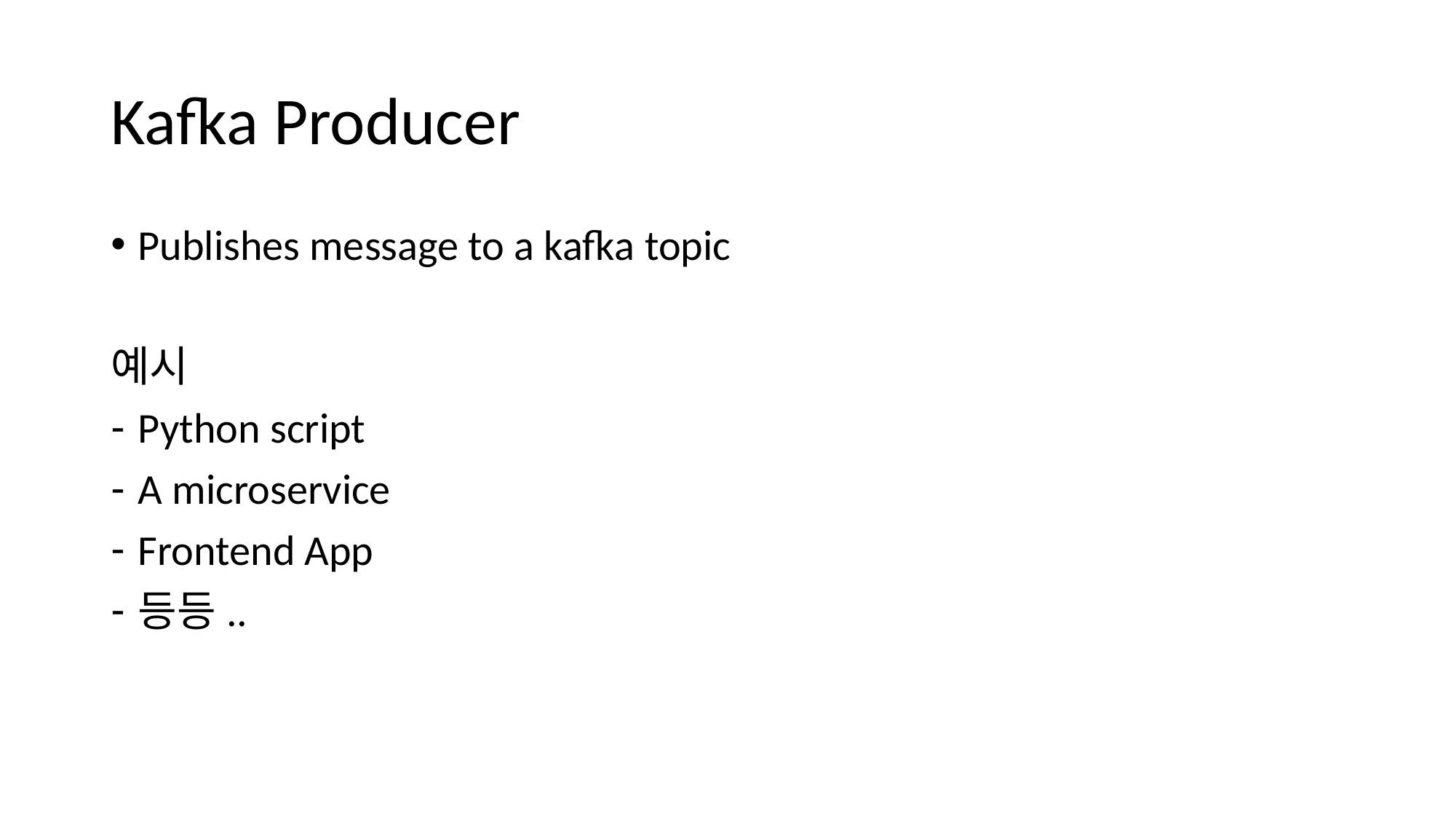

# Kafka Producer
Publishes message to a kafka topic

예시
Python script
A microservice
Frontend App
등등..